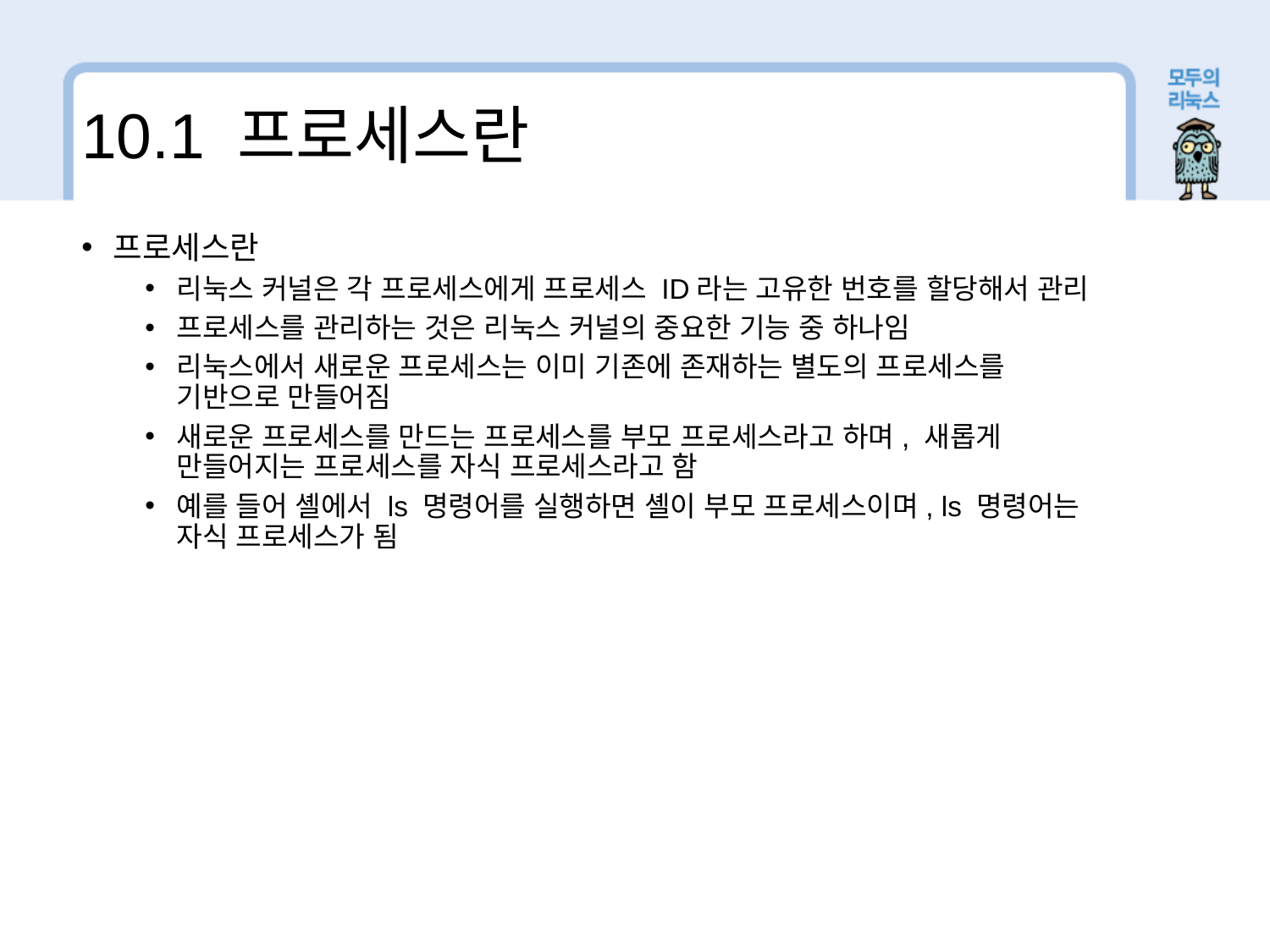

10.1 프로세스란
프로세스란
리눅스 커널은 각 프로세스에게 프로세스 ID라는 고유한 번호를 할당해서 관리
프로세스를 관리하는 것은 리눅스 커널의 중요한 기능 중 하나임
리눅스에서 새로운 프로세스는 이미 기존에 존재하는 별도의 프로세스를 기반으로 만들어짐
새로운 프로세스를 만드는 프로세스를 부모 프로세스라고 하며, 새롭게 만들어지는 프로세스를 자식 프로세스라고 함
예를 들어 셸에서 ls 명령어를 실행하면 셸이 부모 프로세스이며, ls 명령어는 자식 프로세스가 됨